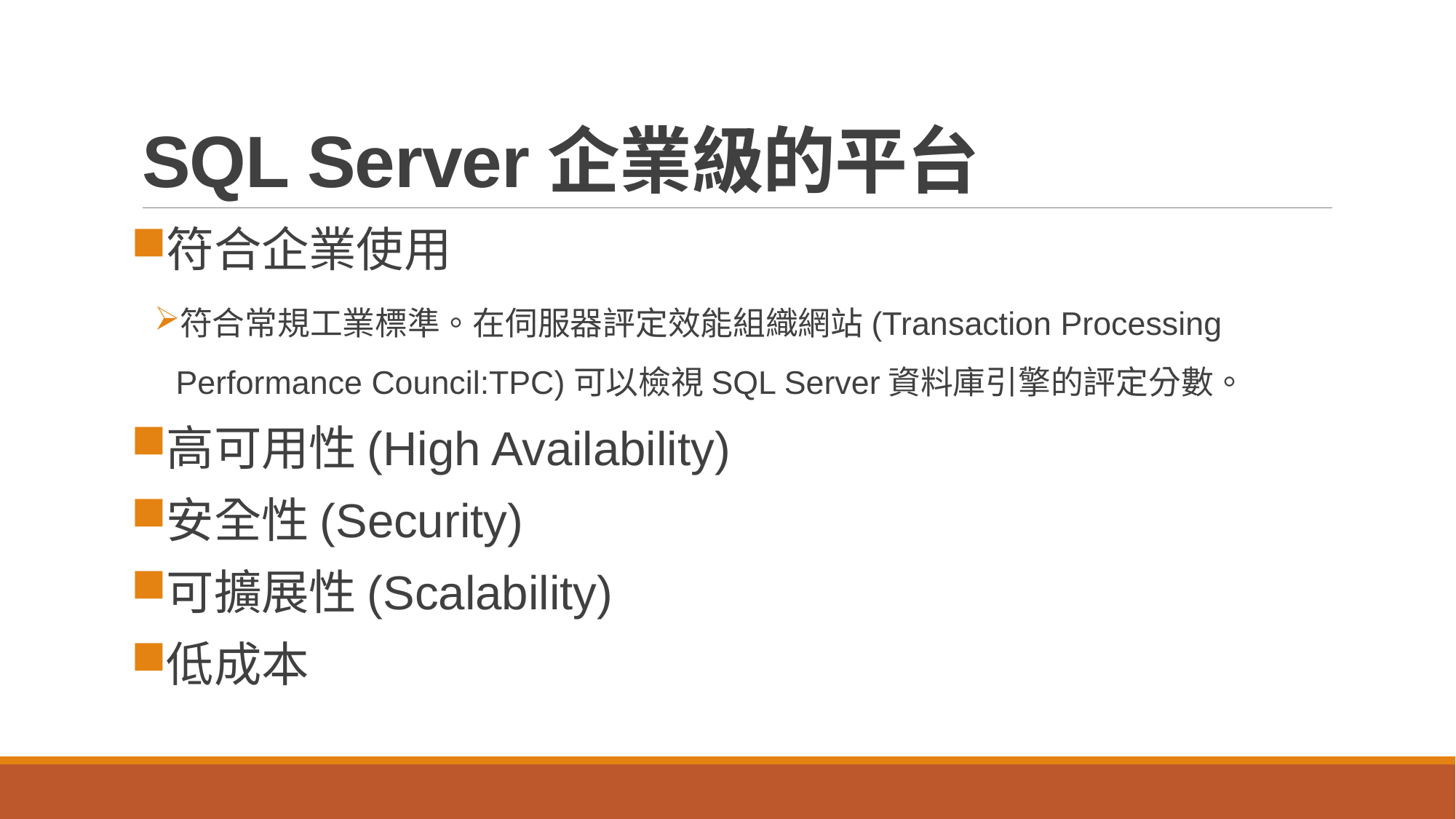

# SQL Server企業級的平台
符合企業使用
符合常規工業標準。在伺服器評定效能組織網站(Transaction Processing Performance Council:TPC)可以檢視SQL Server資料庫引擎的評定分數。
高可用性(High Availability)
安全性(Security)
可擴展性(Scalability)
低成本